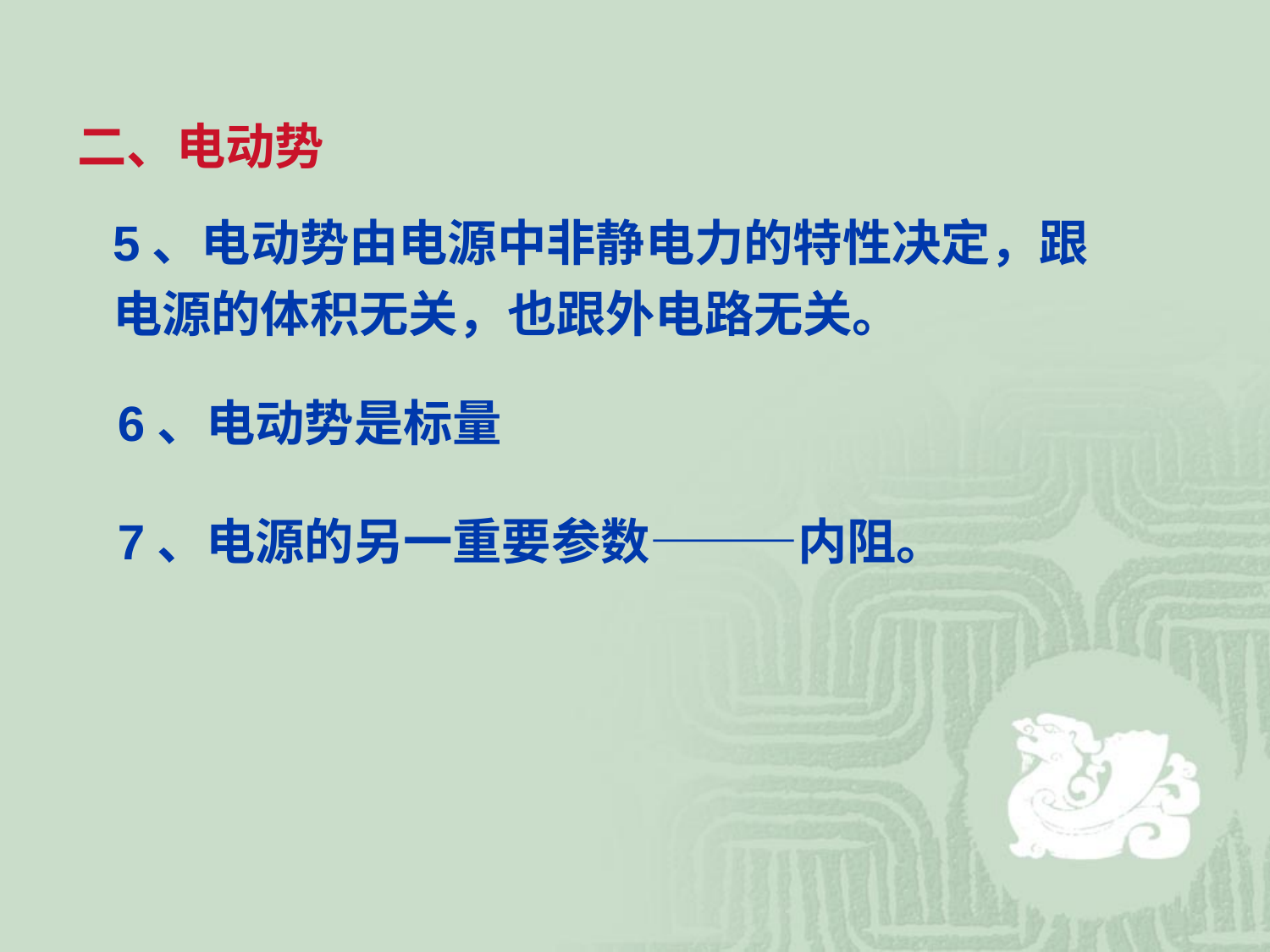

二、电动势
5、电动势由电源中非静电力的特性决定，跟电源的体积无关，也跟外电路无关。

6、电动势是标量
7、电源的另一重要参数———内阻。